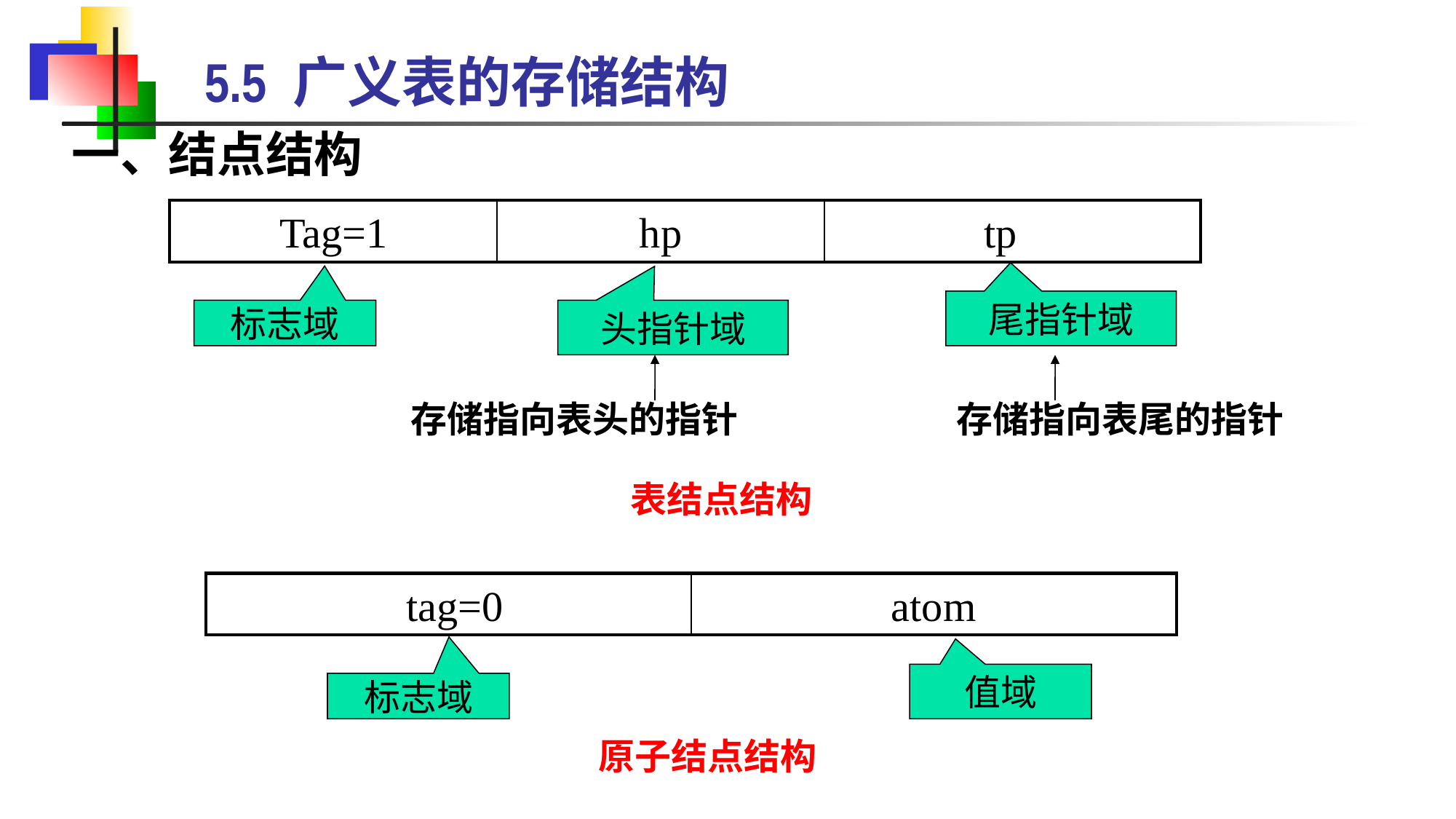

# 5.5 广义表的存储结构
一、结点结构
|  |  |  |
| --- | --- | --- |
Tag=1
hp
tp
尾指针域
标志域
头指针域

存储指向表头的指针
存储指向表尾的指针
表结点结构
|  |  |
| --- | --- |
tag=0
atom
值域
标志域
原子结点结构